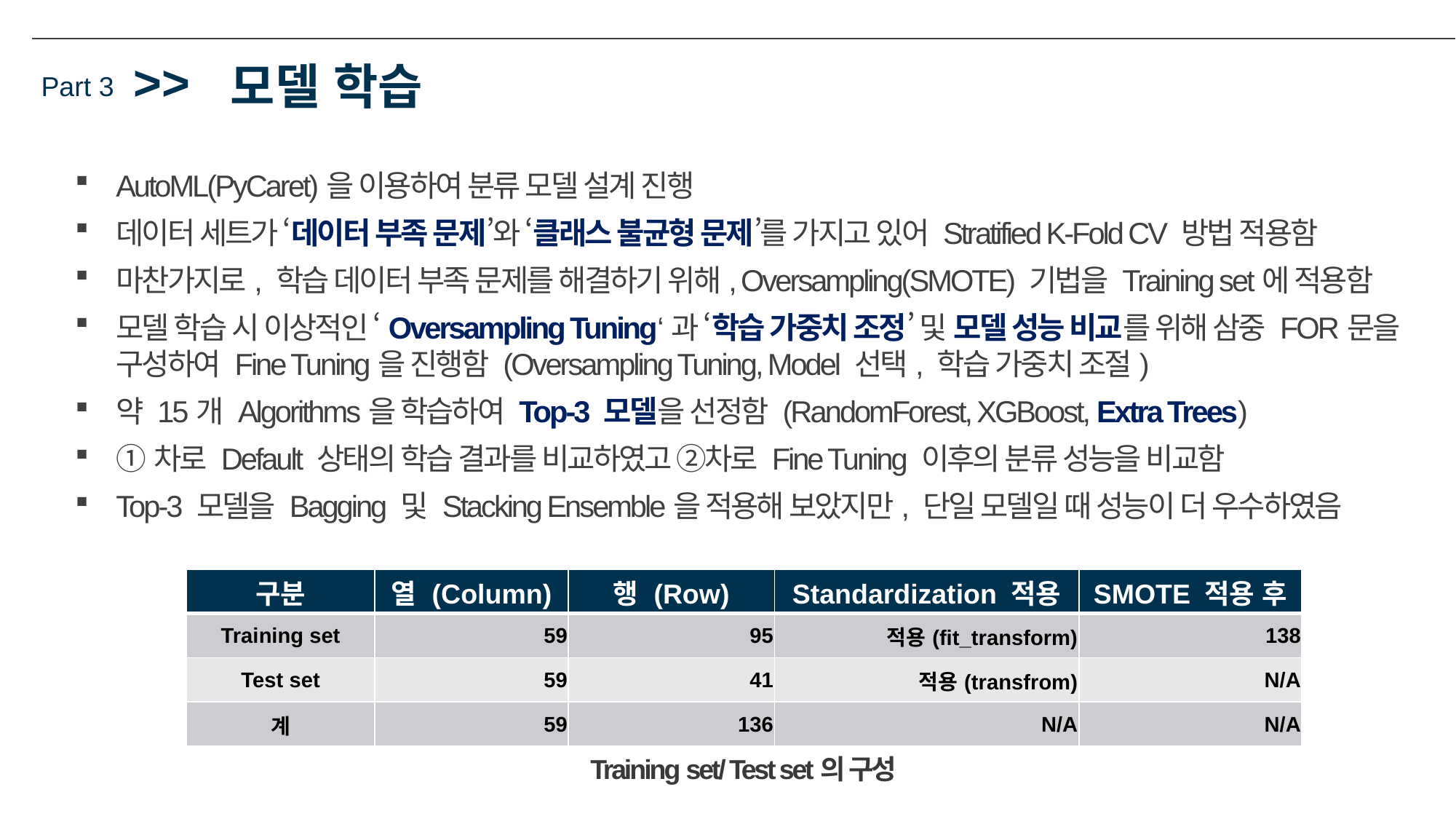

>>
모델 학습
Part 3
AutoML(PyCaret)을 이용하여 분류 모델 설계 진행

데이터 세트가 ‘데이터 부족 문제’와 ‘클래스 불균형 문제’를 가지고 있어 Stratified K-Fold CV 방법 적용함

마찬가지로, 학습 데이터 부족 문제를 해결하기 위해, Oversampling(SMOTE) 기법을 Training set에 적용함

모델 학습 시 이상적인 ‘Oversampling Tuning‘과 ‘학습 가중치 조정’ 및 모델 성능 비교를 위해 삼중 FOR문을 구성하여 Fine Tuning을 진행함 (Oversampling Tuning, Model 선택, 학습 가중치 조절)

약 15개 Algorithms을 학습하여 Top-3 모델을 선정함 (RandomForest, XGBoost, Extra Trees)

①차로 Default 상태의 학습 결과를 비교하였고 ②차로 Fine Tuning 이후의 분류 성능을 비교함

Top-3 모델을 Bagging 및 Stacking Ensemble을 적용해 보았지만, 단일 모델일 때 성능이 더 우수하였음

| 구분 | 열 (Column) | 행 (Row) | Standardization 적용 | SMOTE 적용 후 |
| --- | --- | --- | --- | --- |
| Training set | 59 | 95 | 적용(fit\_transform) | 138 |
| Test set | 59 | 41 | 적용(transfrom) | N/A |
| 계 | 59 | 136 | N/A | N/A |
Training set/ Test set의 구성